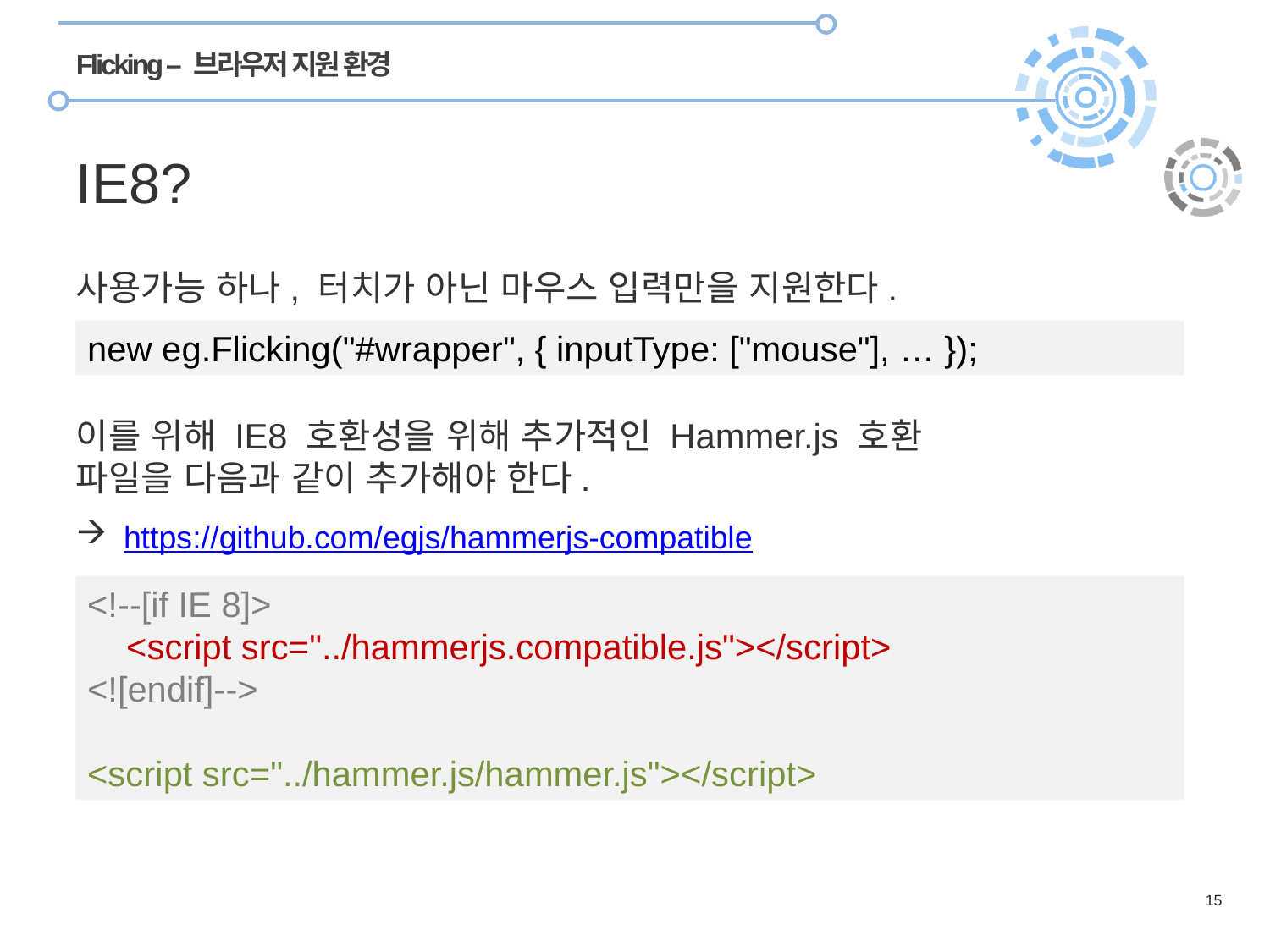

Flicking – 브라우저 지원 환경
IE8?

사용가능 하나, 터치가 아닌 마우스 입력만을 지원한다.

이를 위해 IE8 호환성을 위해 추가적인 Hammer.js 호환
파일을 다음과 같이 추가해야 한다.

https://github.com/egjs/hammerjs-compatible
new eg.Flicking("#wrapper", { inputType: ["mouse"], … });
<!--[if IE 8]>
    <script src="../hammerjs.compatible.js"></script>
<![endif]-->

<script src="../hammer.js/hammer.js"></script>